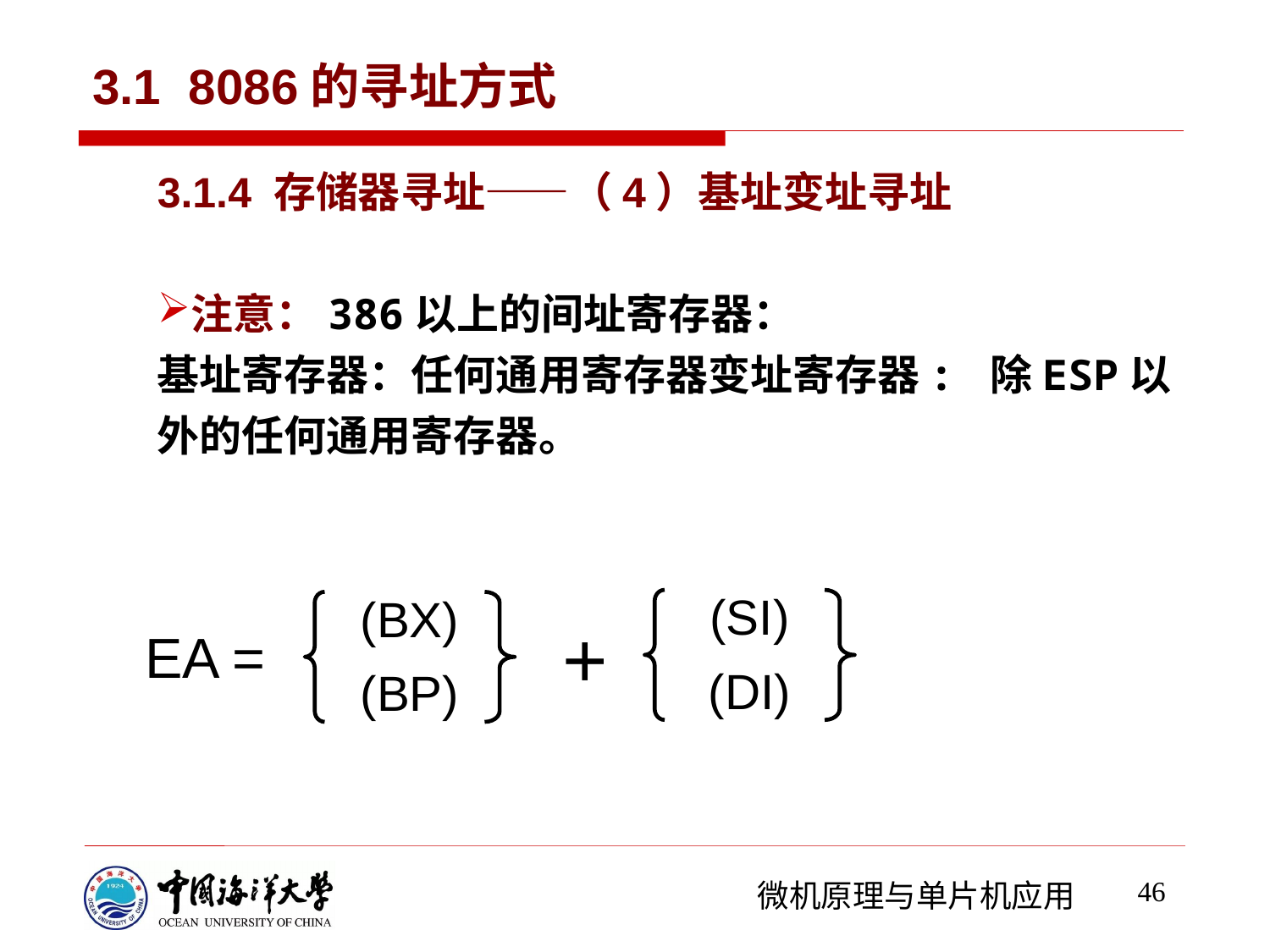

# 3.1  8086的寻址方式
3.1.4 存储器寻址——（4）基址变址寻址

注意：386以上的间址寄存器：
基址寄存器：任何通用寄存器变址寄存器: 除ESP以外的任何通用寄存器。

(SI)
(DI)
(BX)
(BP)

+
EA =
46